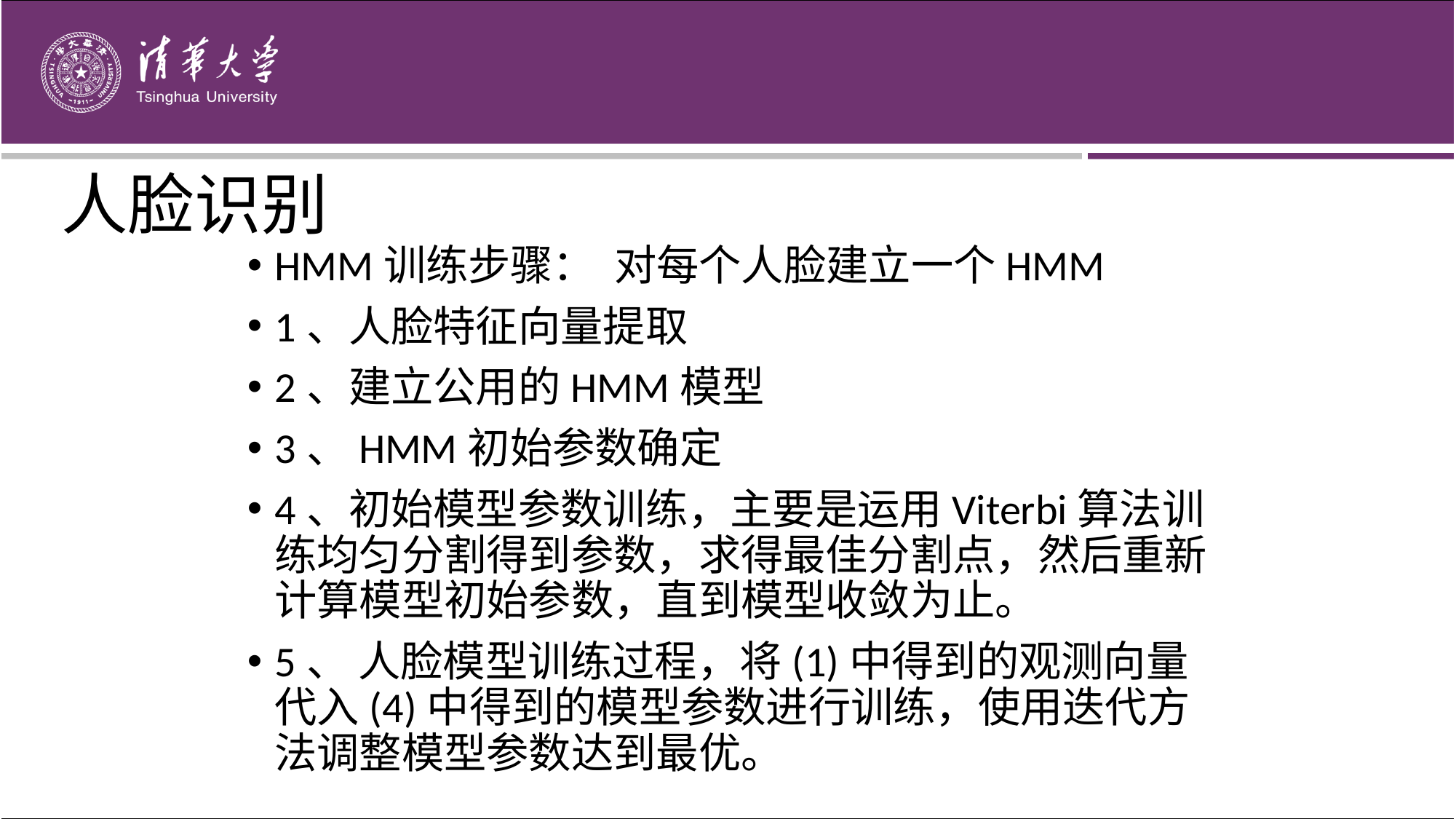

# 人脸识别
HMM训练步骤：  对每个人脸建立一个HMM
1、人脸特征向量提取
2、建立公用的HMM模型
3、HMM初始参数确定
4、初始模型参数训练，主要是运用Viterbi算法训练均匀分割得到参数，求得最佳分割点，然后重新计算模型初始参数，直到模型收敛为止。
5、 人脸模型训练过程，将(1)中得到的观测向量代入(4)中得到的模型参数进行训练，使用迭代方法调整模型参数达到最优。